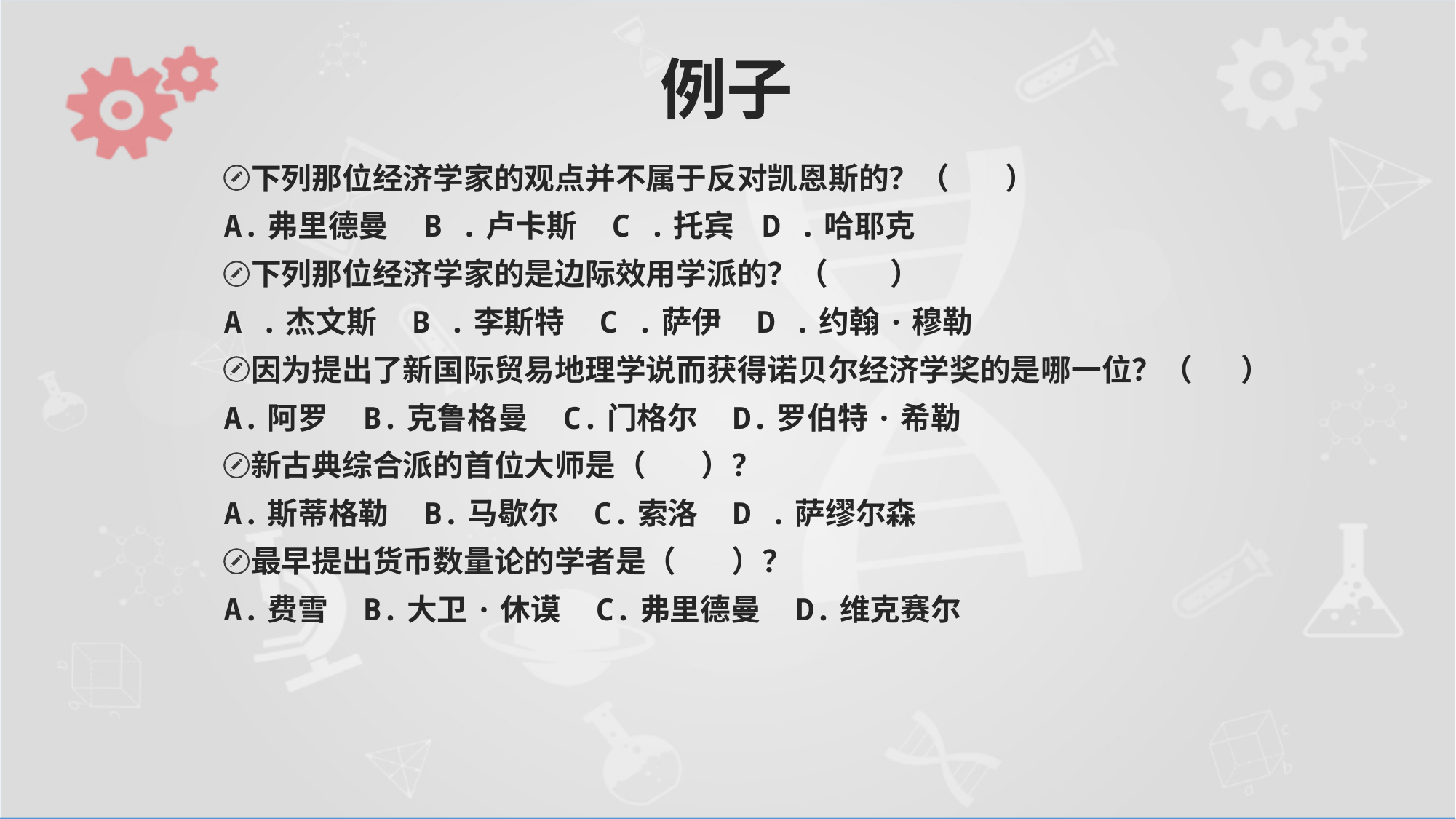

# 例子
下列那位经济学家的观点并不属于反对凯恩斯的？（        ）
A.弗里德曼    B .卢卡斯    C .托宾   D .哈耶克
下列那位经济学家的是边际效用学派的？（         ）
A .杰文斯    B .李斯特    C .萨伊    D .约翰·穆勒
因为提出了新国际贸易地理学说而获得诺贝尔经济学奖的是哪一位？（       ）
A.阿罗    B.克鲁格曼    C.门格尔    D.罗伯特·希勒
新古典综合派的首位大师是（        ）？
A.斯蒂格勒    B.马歇尔    C.索洛    D .萨缪尔森
最早提出货币数量论的学者是（        ）？
A.费雪    B.大卫·休谟    C.弗里德曼    D.维克赛尔